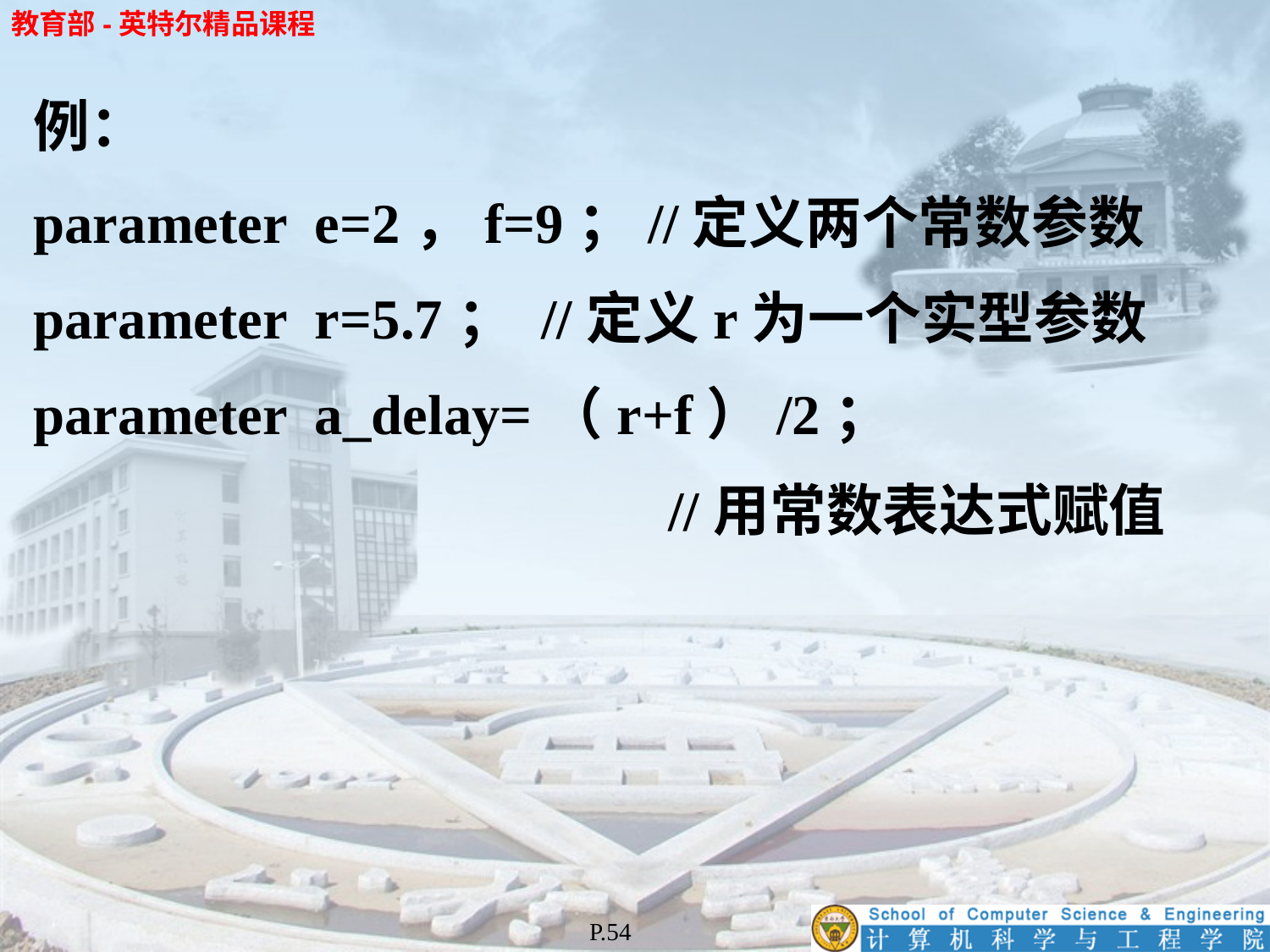

例：
parameter  e=2，f=9；//定义两个常数参数
parameter  r=5.7；	//定义r为一个实型参数
parameter  a_delay=（r+f）/2；
					//用常数表达式赋值
P.54